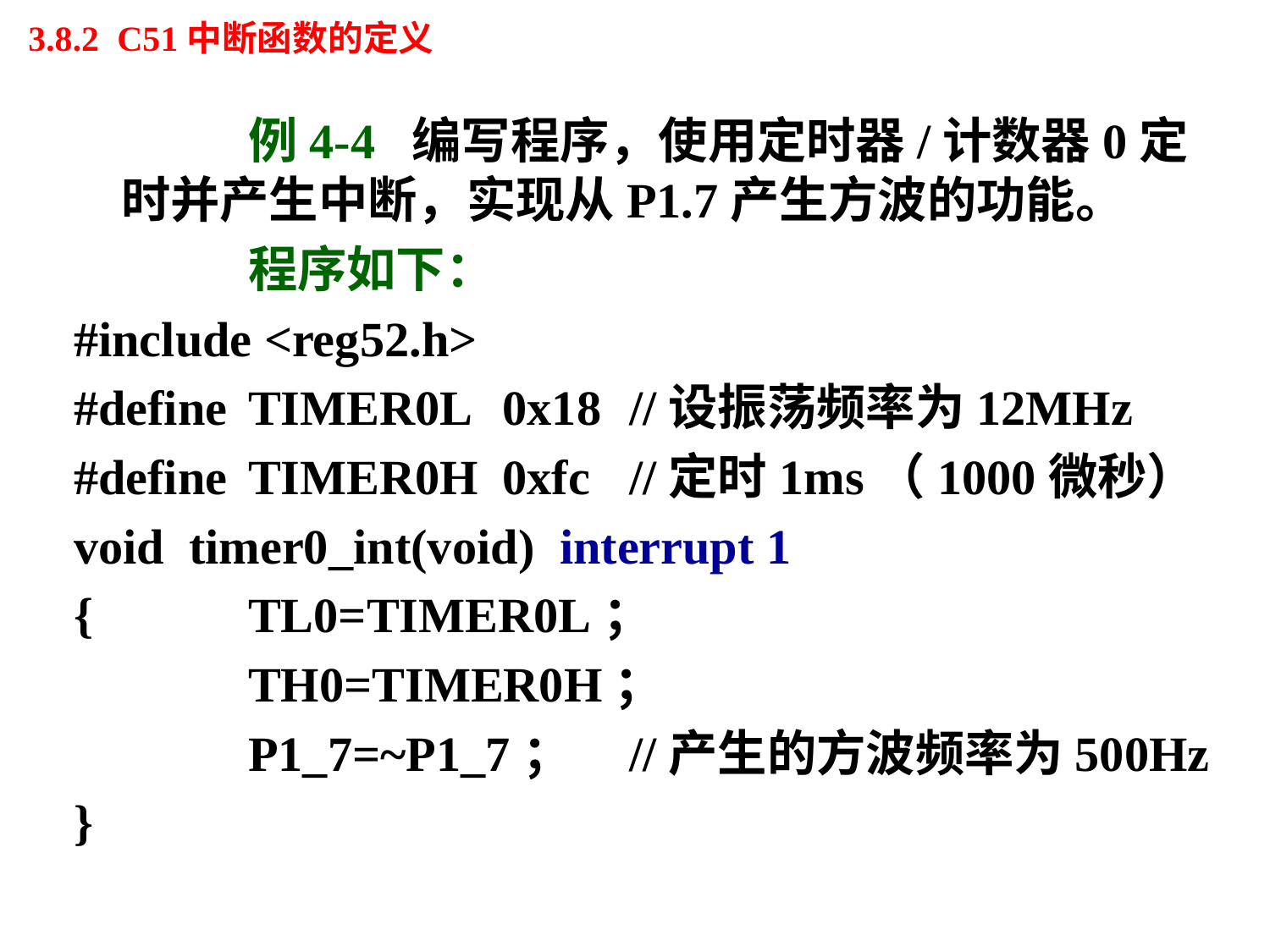

# 3.8.2  C51中断函数的定义
		例4-4  编写程序，使用定时器/计数器0定时并产生中断，实现从P1.7产生方波的功能。
		程序如下：
#include <reg52.h>
#define	TIMER0L	0x18	//设振荡频率为12MHz
#define	TIMER0H	0xfc	//定时1ms（1000微秒）
void  timer0_int(void)  interrupt 1
{		TL0=TIMER0L；
		TH0=TIMER0H；
		P1_7=~P1_7；	//产生的方波频率为500Hz
}